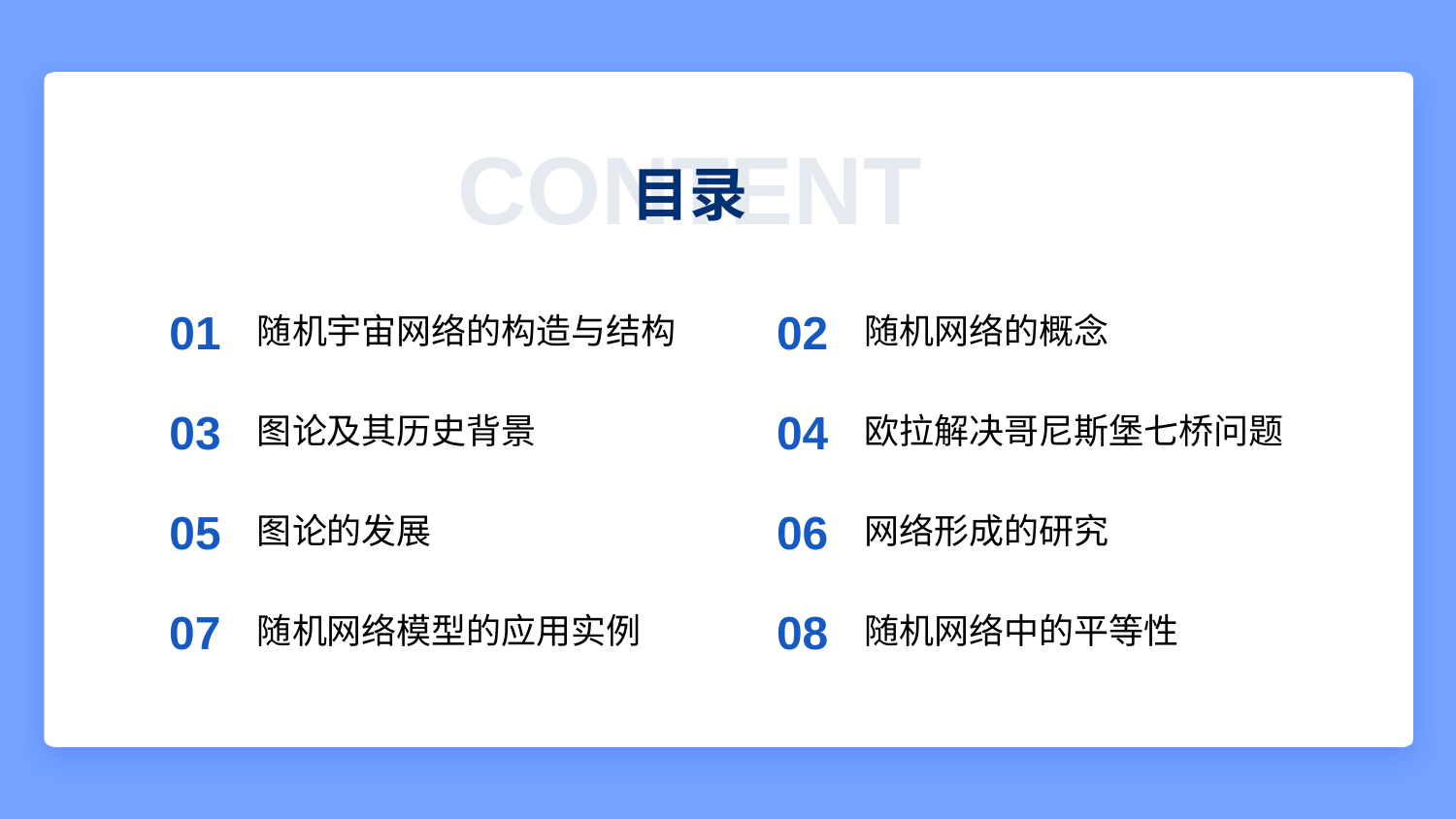

CONTENT
目录
01
02
随机宇宙网络的构造与结构
随机网络的概念
03
04
图论及其历史背景
欧拉解决哥尼斯堡七桥问题
05
06
图论的发展
网络形成的研究
07
08
随机网络模型的应用实例
随机网络中的平等性